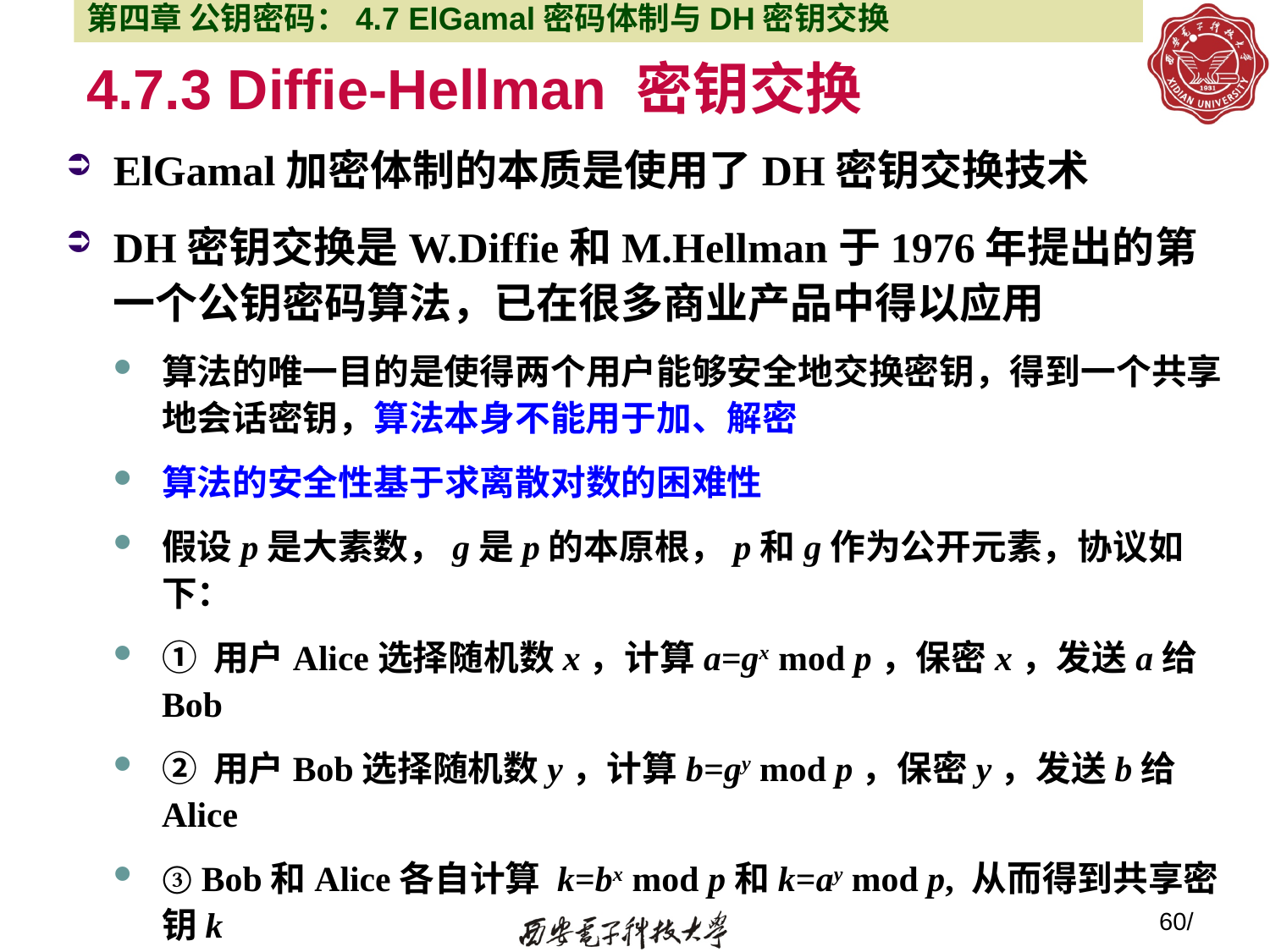

第四章 公钥密码：4.7 ElGamal密码体制与DH密钥交换
# 4.7.3 Diffie-Hellman 密钥交换
ElGamal加密体制的本质是使用了DH密钥交换技术
DH密钥交换是W.Diffie和M.Hellman于1976年提出的第一个公钥密码算法，已在很多商业产品中得以应用
算法的唯一目的是使得两个用户能够安全地交换密钥，得到一个共享地会话密钥，算法本身不能用于加、解密
算法的安全性基于求离散对数的困难性
假设p是大素数，g是p的本原根，p和g作为公开元素，协议如下：
① 用户Alice选择随机数x，计算a=gx mod p，保密x，发送a给Bob
② 用户Bob选择随机数y，计算b=gy mod p，保密y，发送b给Alice
③ Bob和Alice各自计算 k=bx mod p和k=ay mod p, 从而得到共享密钥k
这是因为k=bx mod p=(gy)xmod p=(gx)ymod p=ay mod p
60/